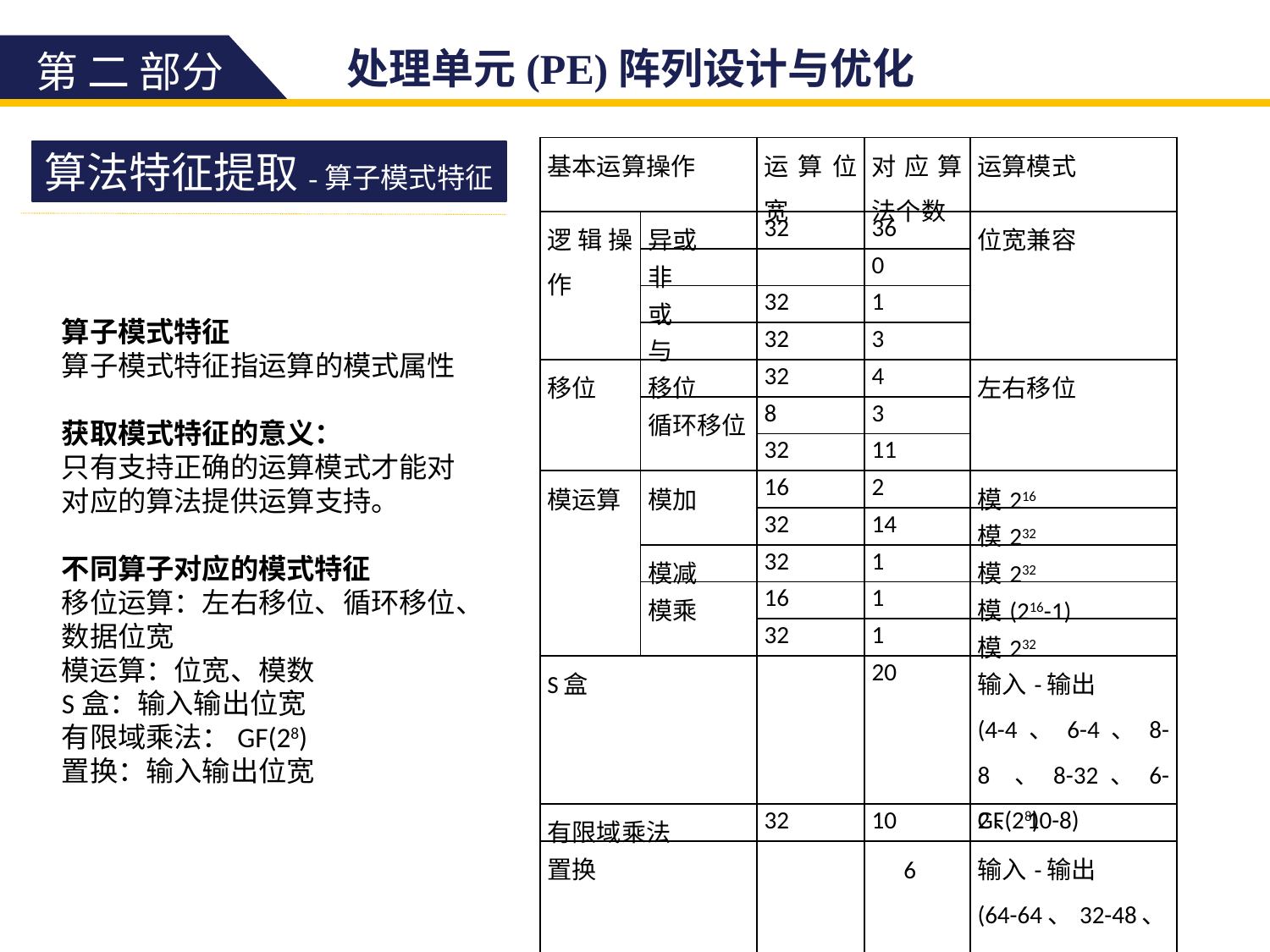

处理单元(PE)阵列设计与优化

第 二 部分

| 基本运算操作 |  | 运算位宽 | 对应算法个数 | 运算模式 |
| --- | --- | --- | --- | --- |
| 逻辑操作 | 异或 | 32 | 36 | 位宽兼容 |
|  | 非 |  | 0 |  |
|  | 或 | 32 | 1 |  |
|  | 与 | 32 | 3 |  |
| 移位 | 移位 | 32 | 4 | 左右移位 |
|  | 循环移位 | 8 | 3 |  |
|  |  | 32 | 11 |  |
| 模运算 | 模加 | 16 | 2 | 模216 |
|  |  | 32 | 14 | 模232 |
|  | 模减 | 32 | 1 | 模232 |
|  | 模乘 | 16 | 1 | 模(216-1) |
|  |  | 32 | 1 | 模232 |
| S盒 |  |  | 20 | 输入-输出 (4-4、6-4、8-8 、8-32、6-2、10-8) |
| 有限域乘法 |  | 32 | 10 | GF(28) |
| 置换 |  |  | 6 | 输入-输出 (64-64、32-48、32-32、32-40、128-128) |
算法特征提取-算子模式特征

算子模式特征
算子模式特征指运算的模式属性

获取模式特征的意义：
只有支持正确的运算模式才能对对应的算法提供运算支持。

不同算子对应的模式特征
移位运算：左右移位、循环移位、数据位宽
模运算：位宽、模数
S盒：输入输出位宽
有限域乘法：GF(28)
置换：输入输出位宽